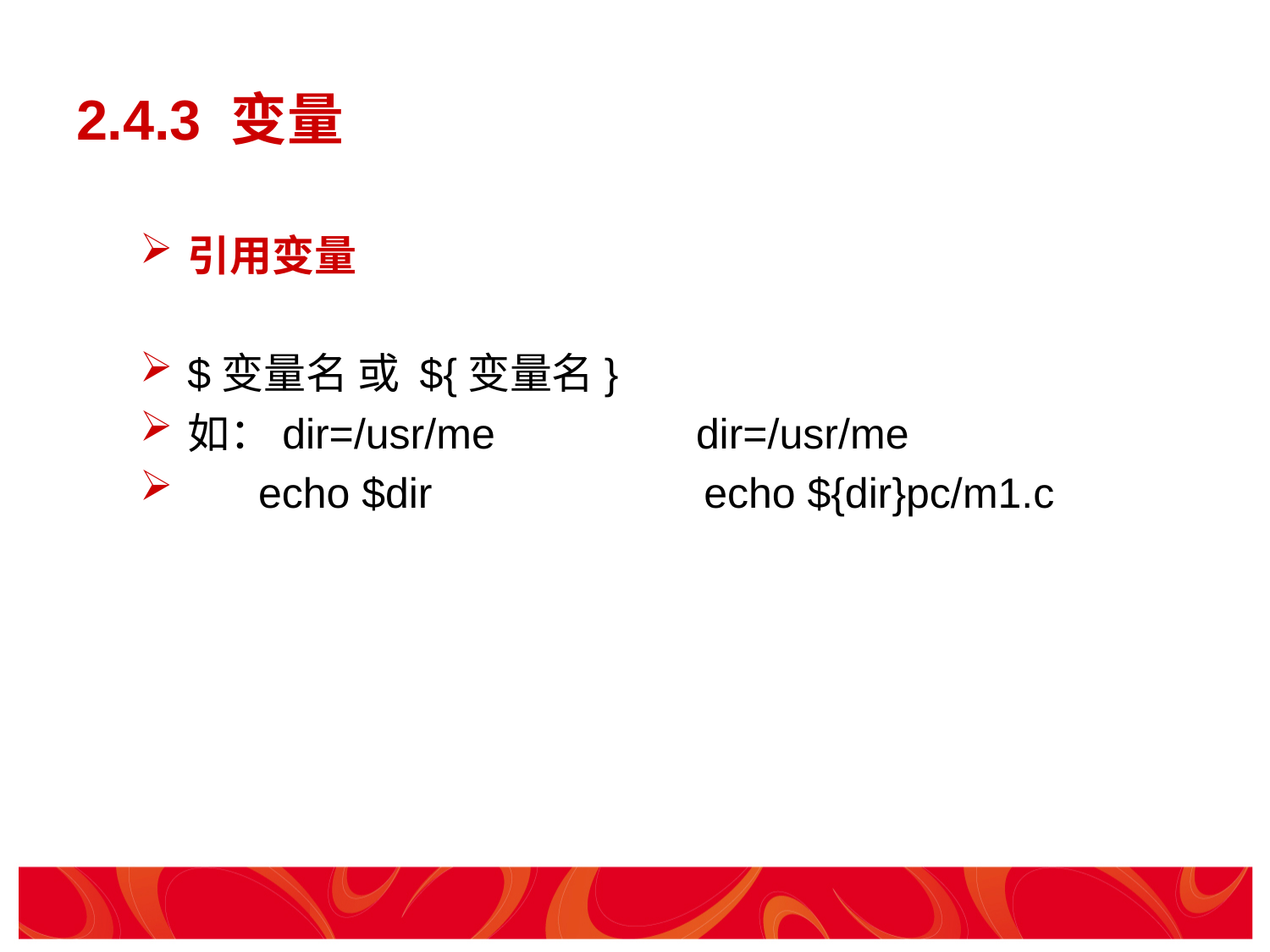

# 2.4.3 变量
引用变量

$变量名 或 ${变量名}
如：dir=/usr/me                 dir=/usr/me
      echo $dir                       echo ${dir}pc/m1.c